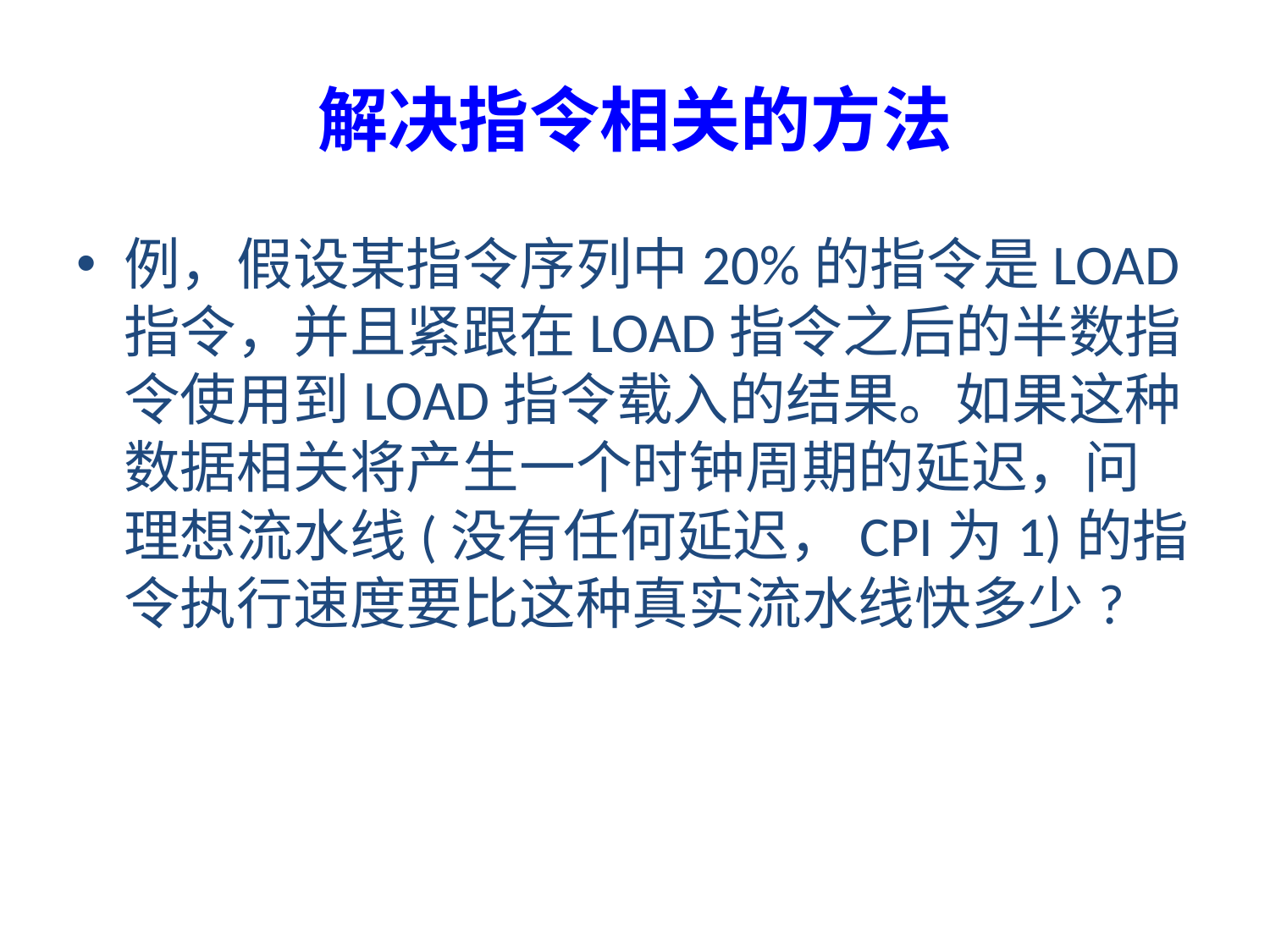

# 解决指令相关的方法
例，假设某指令序列中20%的指令是LOAD指令，并且紧跟在LOAD指令之后的半数指令使用到LOAD指令载入的结果。如果这种数据相关将产生一个时钟周期的延迟，问理想流水线(没有任何延迟，CPI为1)的指令执行速度要比这种真实流水线快多少?